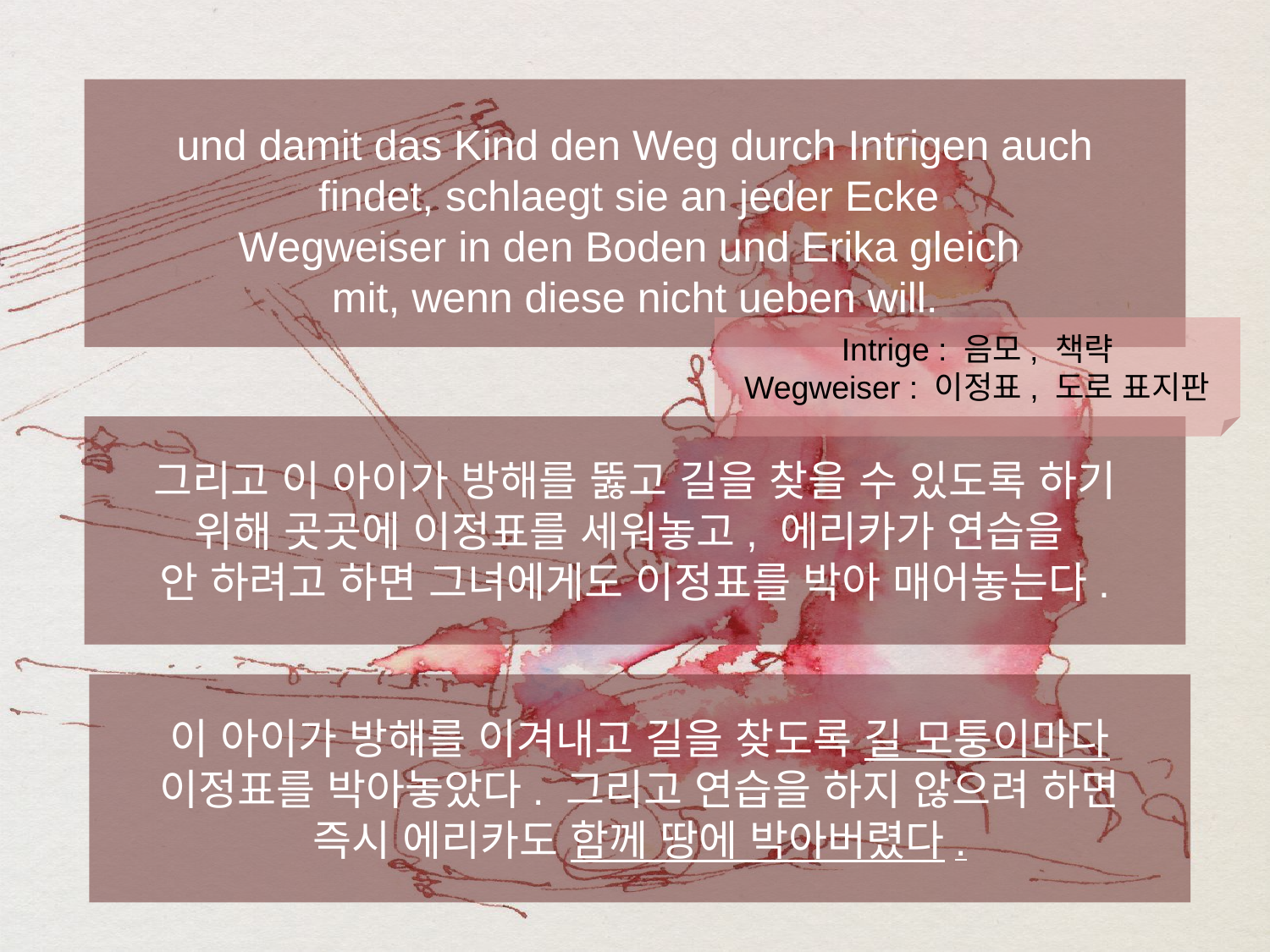

und damit das Kind den Weg durch Intrigen auch findet, schlaegt sie an jeder Ecke
Wegweiser in den Boden und Erika gleich
mit, wenn diese nicht ueben will.

Intrige : 음모, 책략
Wegweiser : 이정표, 도로 표지판
그리고 이 아이가 방해를 뚫고 길을 찾을 수 있도록 하기 위해 곳곳에 이정표를 세워놓고, 에리카가 연습을
안 하려고 하면 그녀에게도 이정표를 박아 매어놓는다.

이 아이가 방해를 이겨내고 길을 찾도록 길 모퉁이마다 이정표를 박아놓았다. 그리고 연습을 하지 않으려 하면 즉시 에리카도 함께 땅에 박아버렸다.